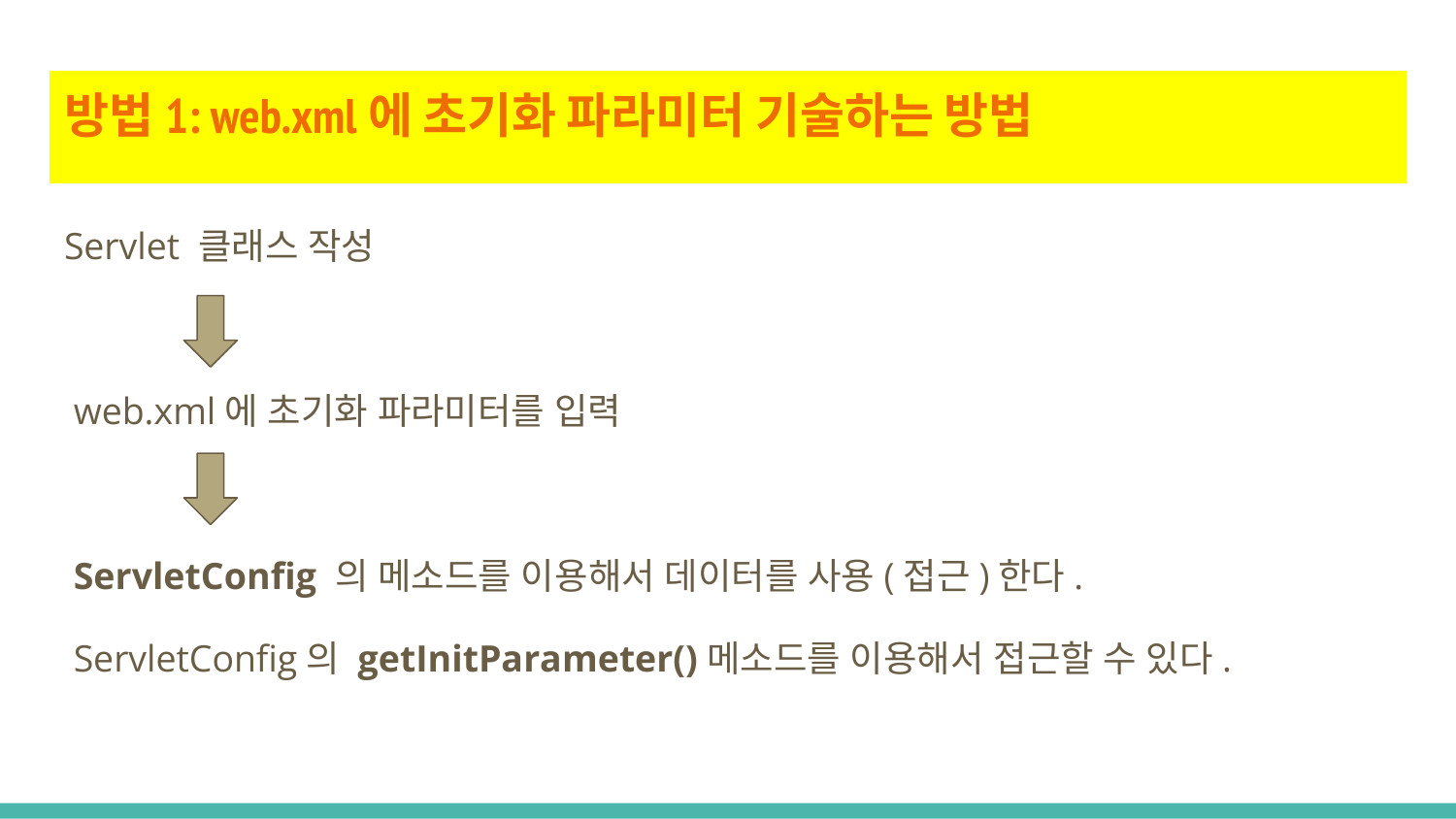

# 방법1: web.xml에 초기화 파라미터 기술하는 방법
Servlet 클래스 작성

 web.xml에 초기화 파라미터를 입력

 ServletConfig 의 메소드를 이용해서 데이터를 사용(접근)한다.
 ServletConfig의 getInitParameter()메소드를 이용해서 접근할 수 있다.